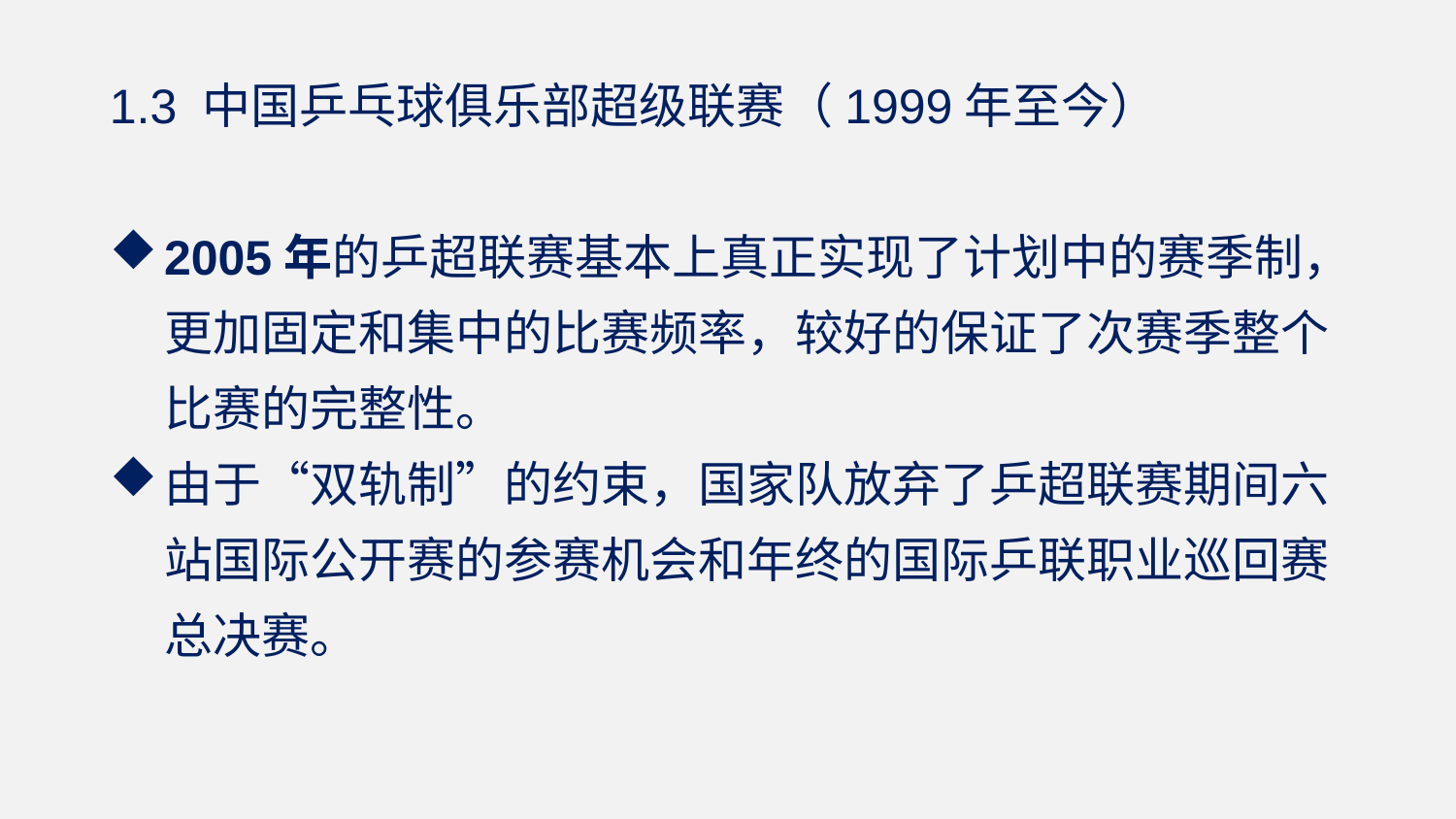

1.3 中国乒乓球俱乐部超级联赛（1999年至今）

2005年的乒超联赛基本上真正实现了计划中的赛季制，更加固定和集中的比赛频率，较好的保证了次赛季整个比赛的完整性。
由于“双轨制”的约束，国家队放弃了乒超联赛期间六站国际公开赛的参赛机会和年终的国际乒联职业巡回赛总决赛。